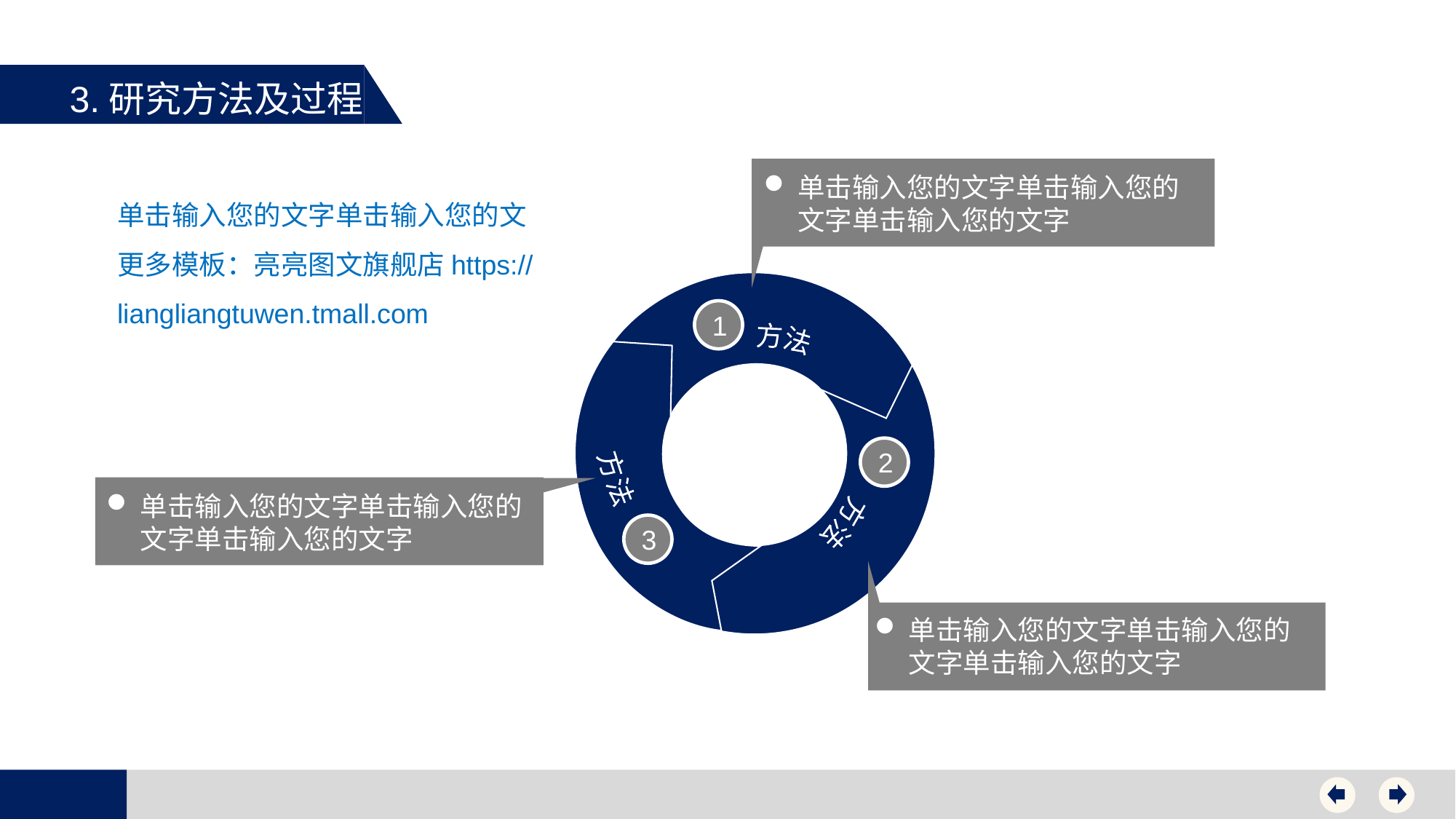

3.研究方法及过程

单击输入您的文字单击输入您的文字单击输入您的文字
单击输入您的文字单击输入您的文更多模板：亮亮图文旗舰店https://liangliangtuwen.tmall.com

方法
方法
方法
1
2
3

单击输入您的文字单击输入您的文字单击输入您的文字

单击输入您的文字单击输入您的文字单击输入您的文字